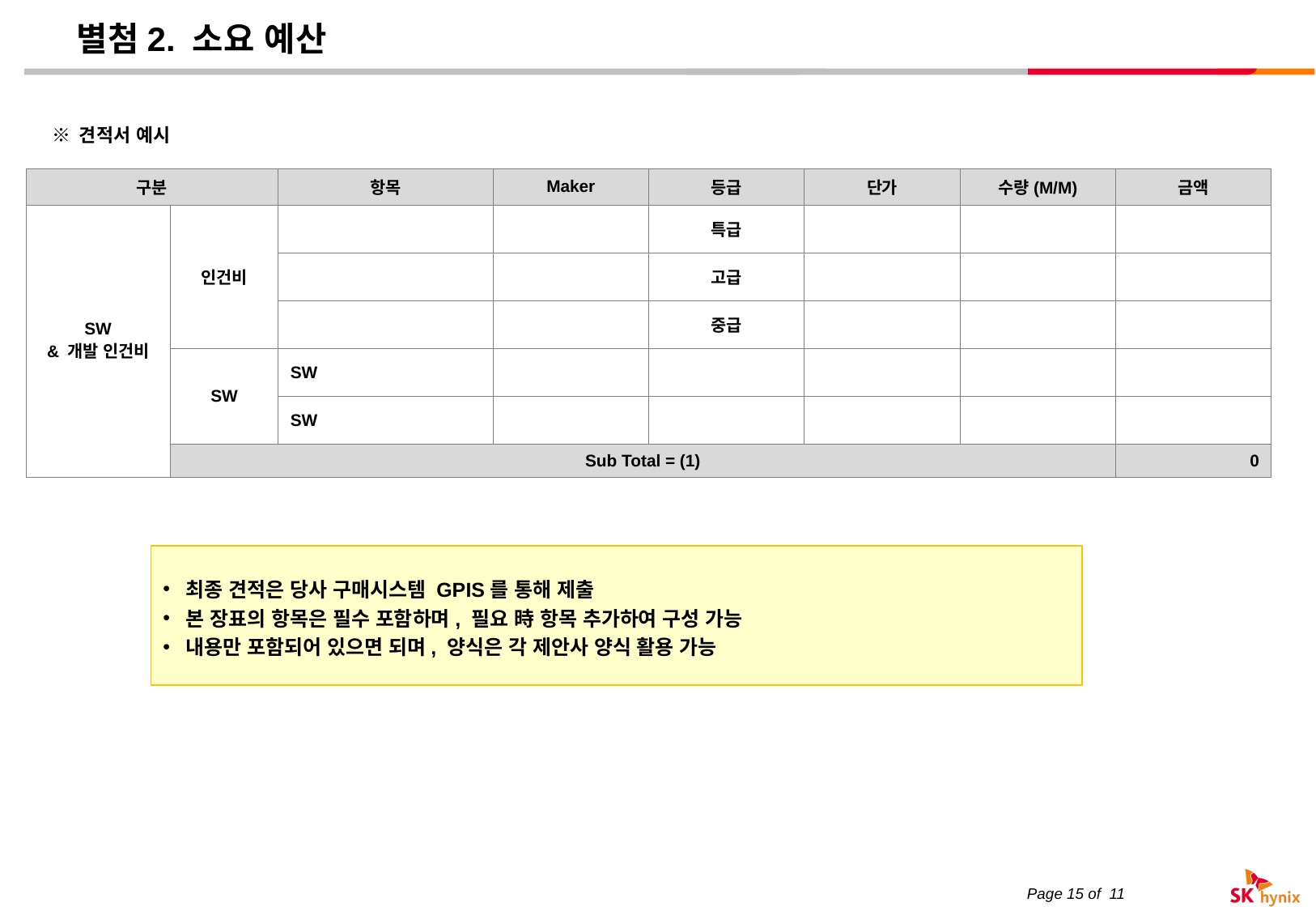

# 별첨2. 소요 예산
※ 견적서 예시
| 구분 |  | 항목 | Maker | 등급 | 단가 | 수량(M/M) | 금액 |
| --- | --- | --- | --- | --- | --- | --- | --- |
| SW & 개발 인건비 | 인건비 |  |  | 특급 |  |  |  |
|  |  |  |  | 고급 |  |  |  |
|  |  |  |  | 중급 |  |  |  |
|  | SW | SW |  |  |  |  |  |
|  |  | SW |  |  |  |  |  |
|  | Sub Total = (1) |  |  |  |  |  | 0 |
최종 견적은 당사 구매시스템 GPIS를 통해 제출
본 장표의 항목은 필수 포함하며, 필요 時 항목 추가하여 구성 가능
내용만 포함되어 있으면 되며, 양식은 각 제안사 양식 활용 가능